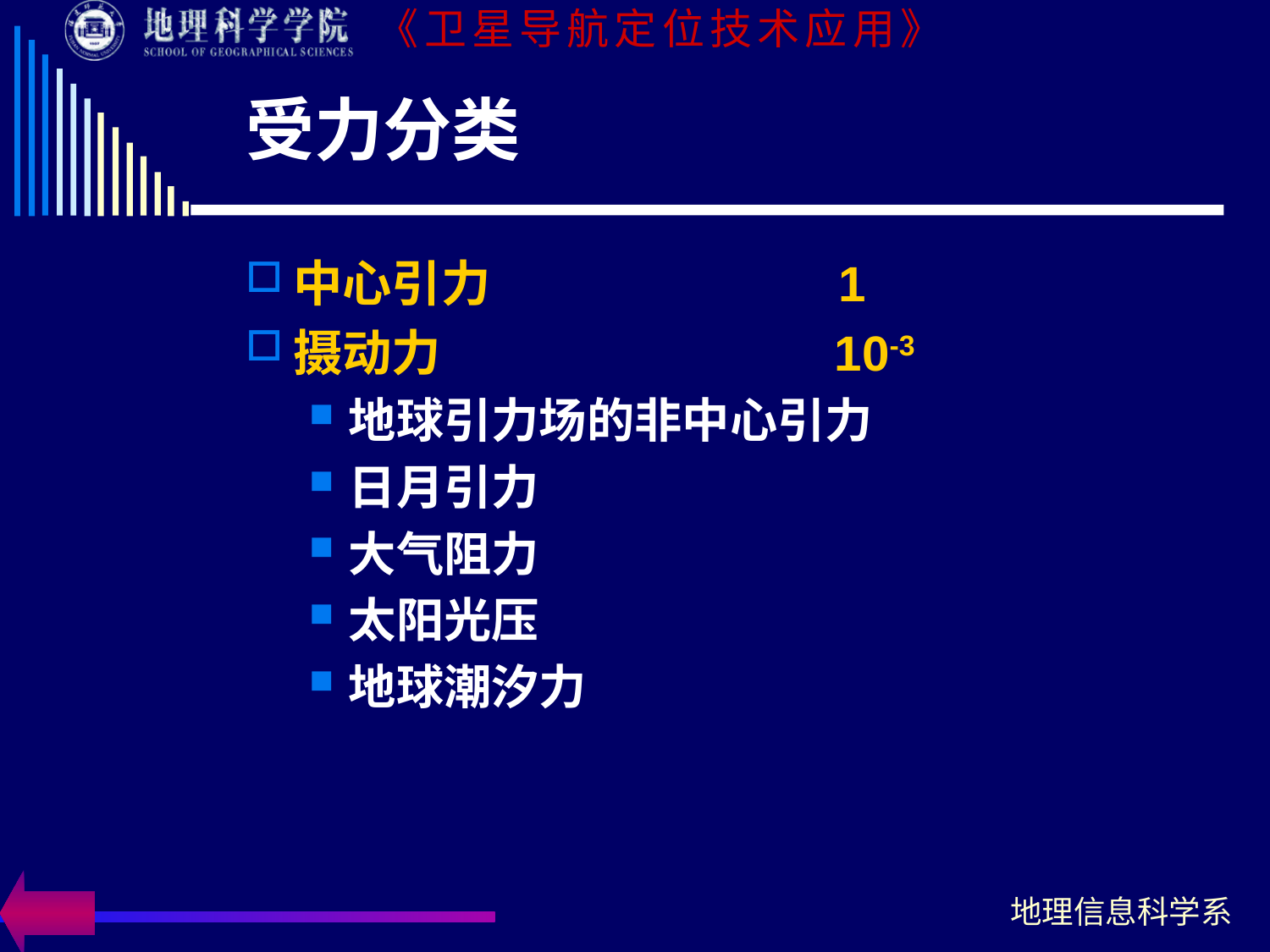

# 受力分类
中心引力                              1
摄动力                                  10-3
地球引力场的非中心引力
日月引力
大气阻力
太阳光压
地球潮汐力